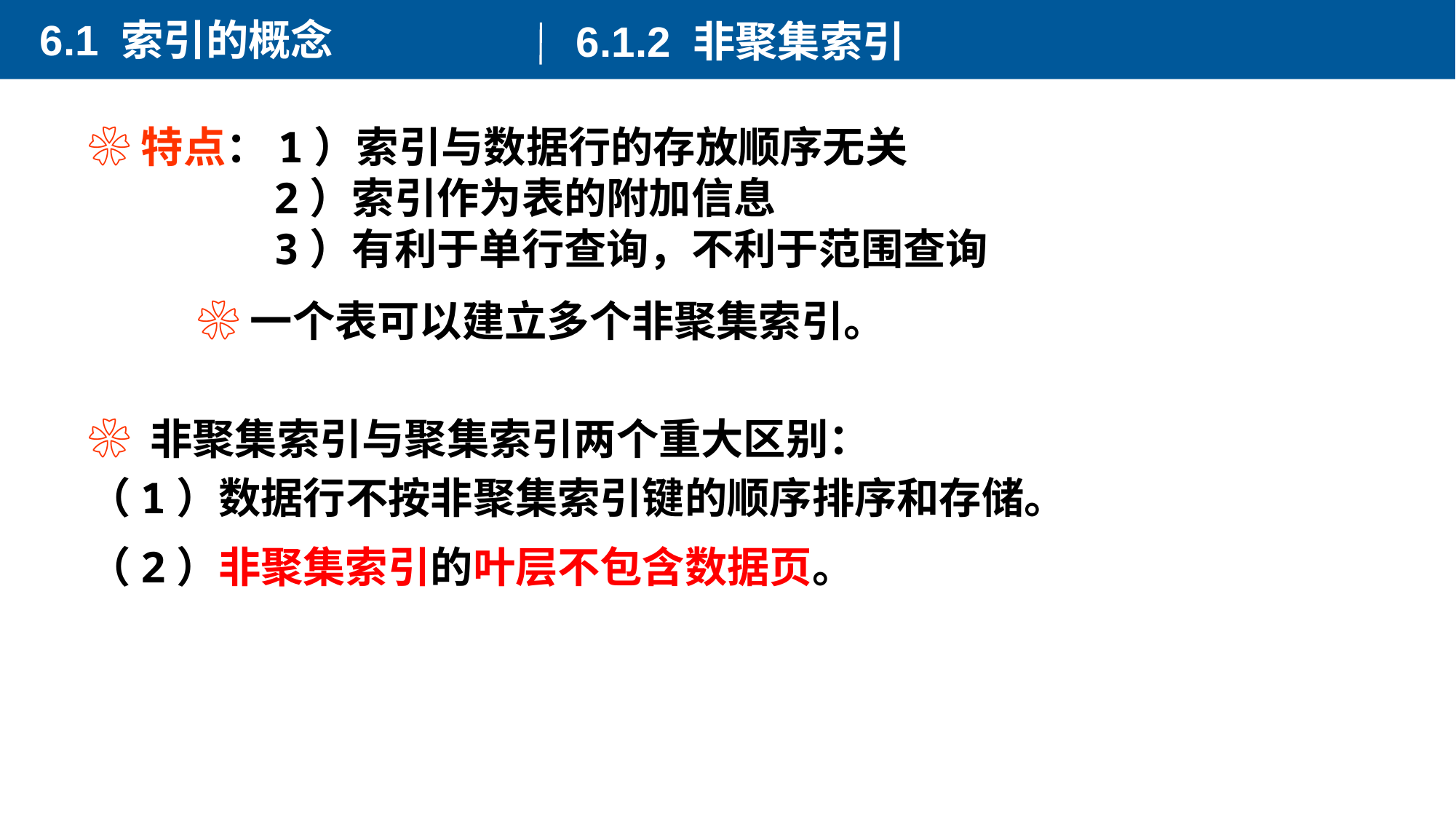

6.1 索引的概念
6.1.2 非聚集索引
❀特点：1）索引与数据行的存放顺序无关
   2）索引作为表的附加信息
   3）有利于单行查询，不利于范围查询
❀一个表可以建立多个非聚集索引。

❀ 非聚集索引与聚集索引两个重大区别：
（1）数据行不按非聚集索引键的顺序排序和存储。
（2）非聚集索引的叶层不包含数据页。